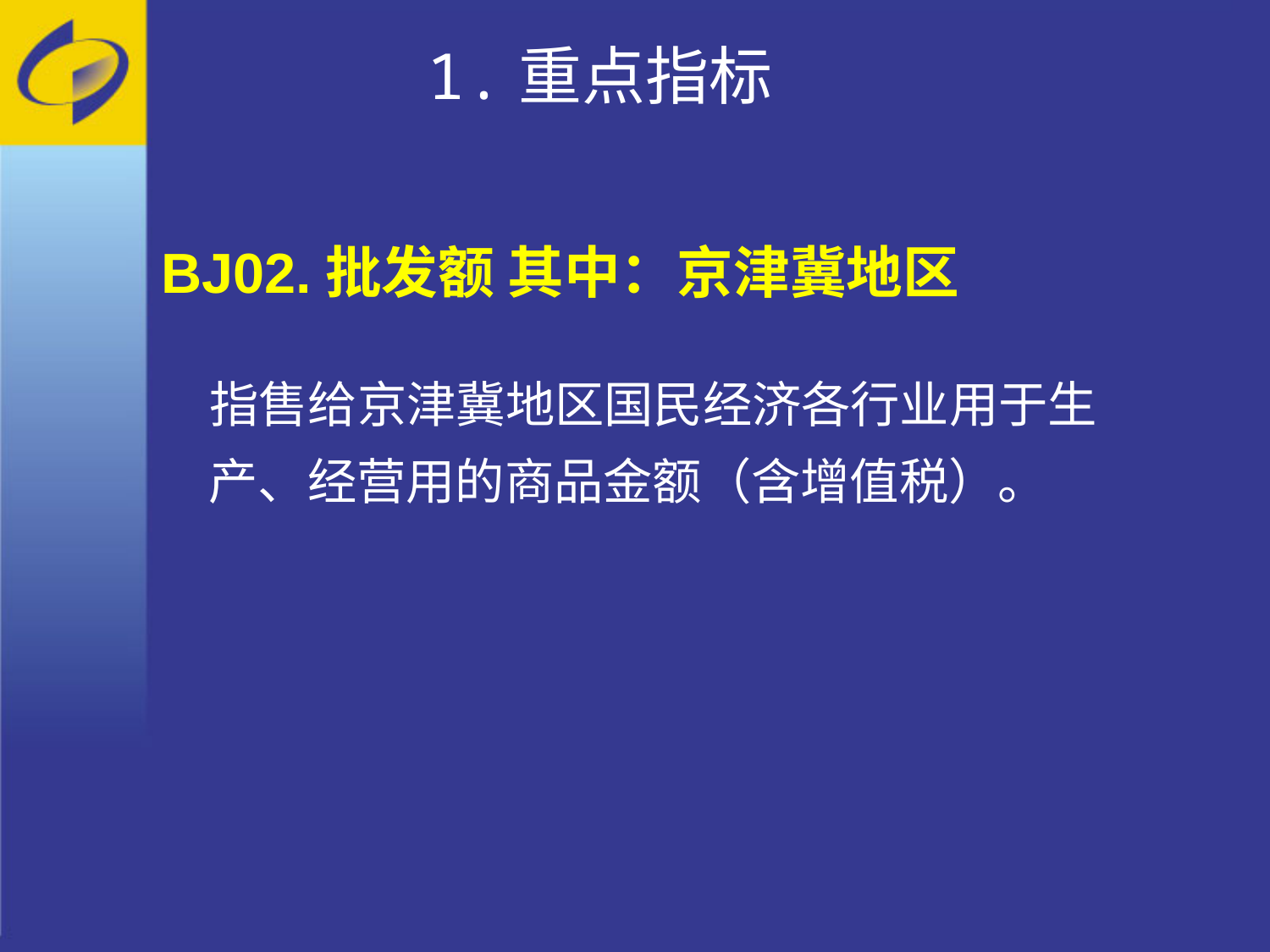

1.重点指标

BJ02.批发额 其中：京津冀地区

    指售给京津冀地区国民经济各行业用于生产、经营用的商品金额（含增值税）。